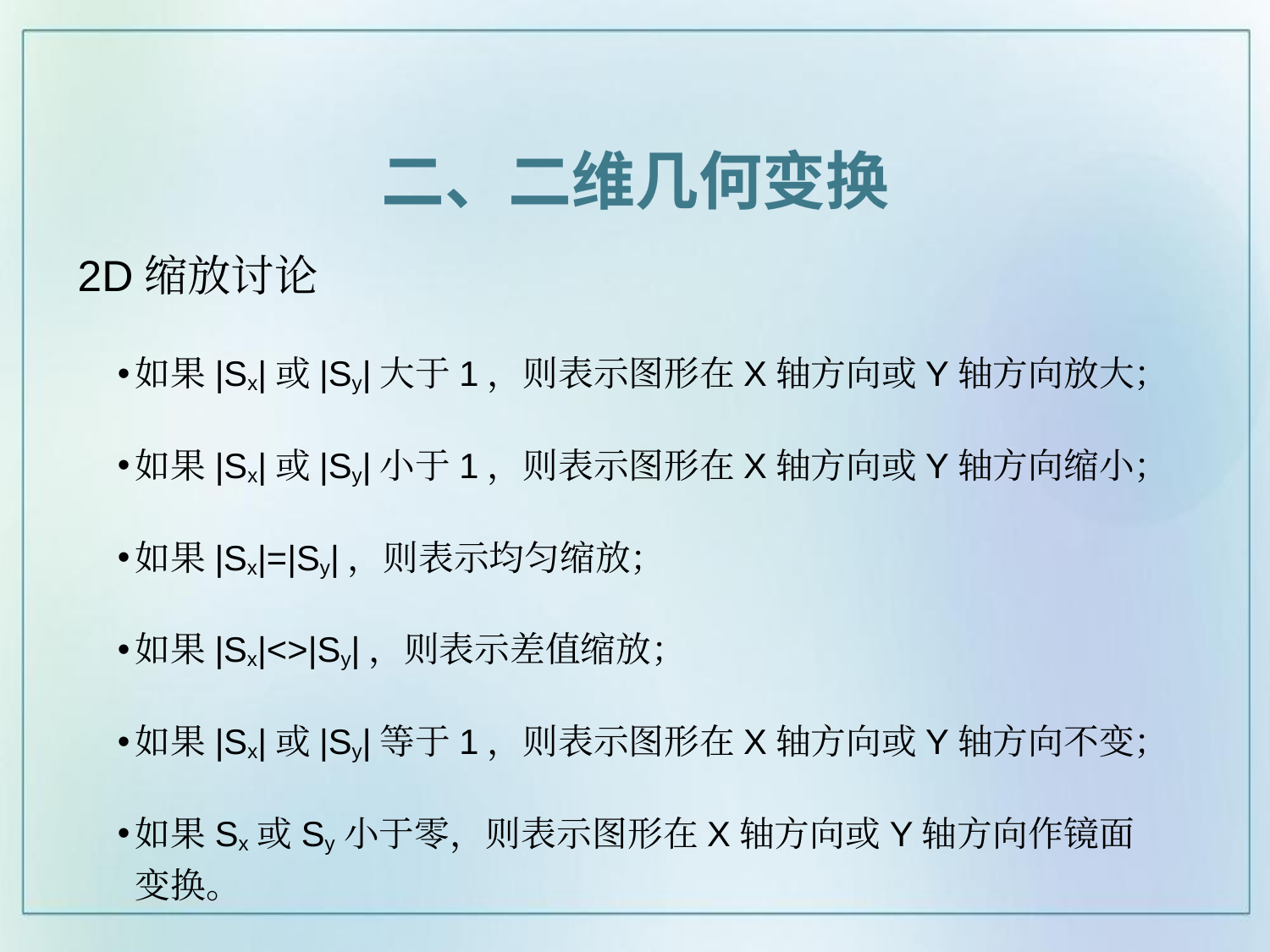

二、二维几何变换
# 2D缩放讨论
如果|Sx|或|Sy|大于1，则表示图形在X轴方向或Y轴方向放大；
如果|Sx|或|Sy|小于1，则表示图形在X轴方向或Y轴方向缩小；
如果|Sx|=|Sy|，则表示均匀缩放；
如果|Sx|<>|Sy|，则表示差值缩放；
如果|Sx|或|Sy|等于1，则表示图形在X轴方向或Y轴方向不变；
如果Sx或Sy小于零，则表示图形在X轴方向或Y轴方向作镜面变换。